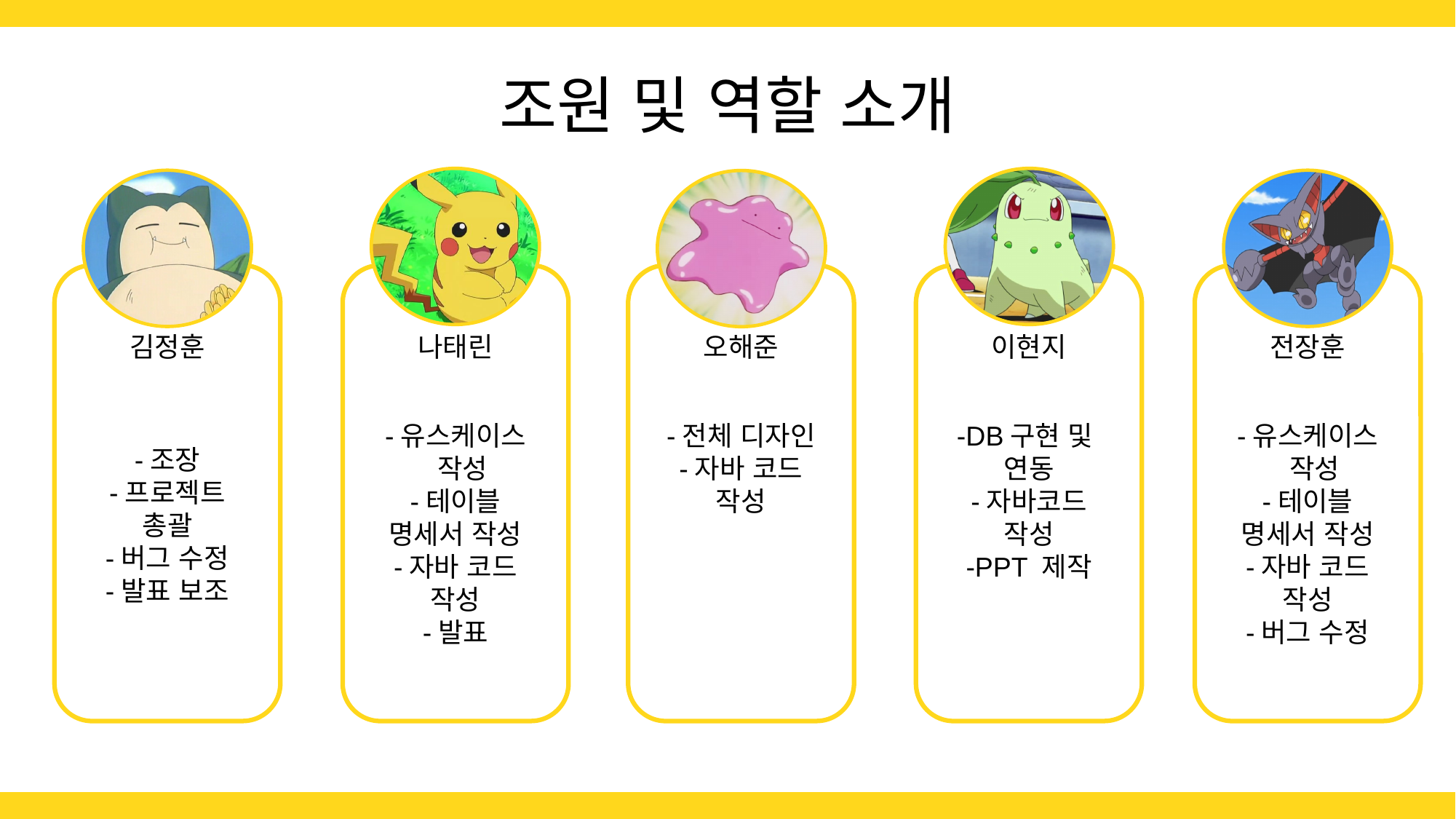

# 조원 및 역할 소개

김정훈
나태린
오해준
이현지
전장훈
-유스케이스
 작성
-테이블 명세서 작성
-자바 코드 작성
-발표

-전체 디자인
-자바 코드 작성
-DB구현 및
연동
-자바코드 작성
-PPT 제작
-유스케이스
 작성
-테이블 명세서 작성
-자바 코드 작성
-버그 수정

-조장
-프로젝트 총괄
-버그 수정
-발표 보조